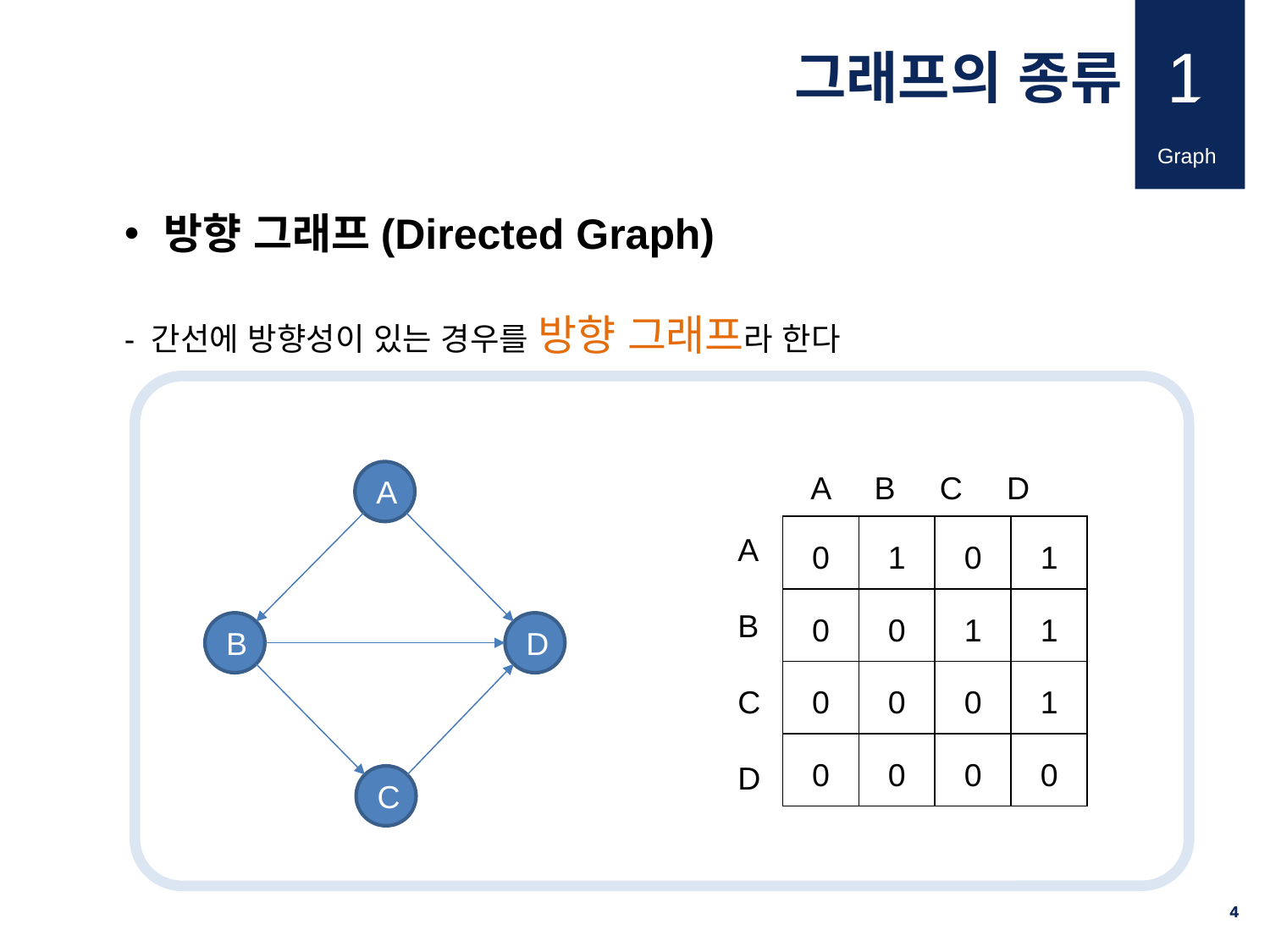

1

그래프의 종류
Graph
방향 그래프(Directed Graph)

- 간선에 방향성이 있는 경우를 방향 그래프라 한다

 A     B     C     D
A
| 0 | 1 | 0 | 1 |
| --- | --- | --- | --- |
| 0 | 0 | 1 | 1 |
| 0 | 0 | 0 | 1 |
| 0 | 0 | 0 | 0 |
A

B

C

D
B
D
C
4
4